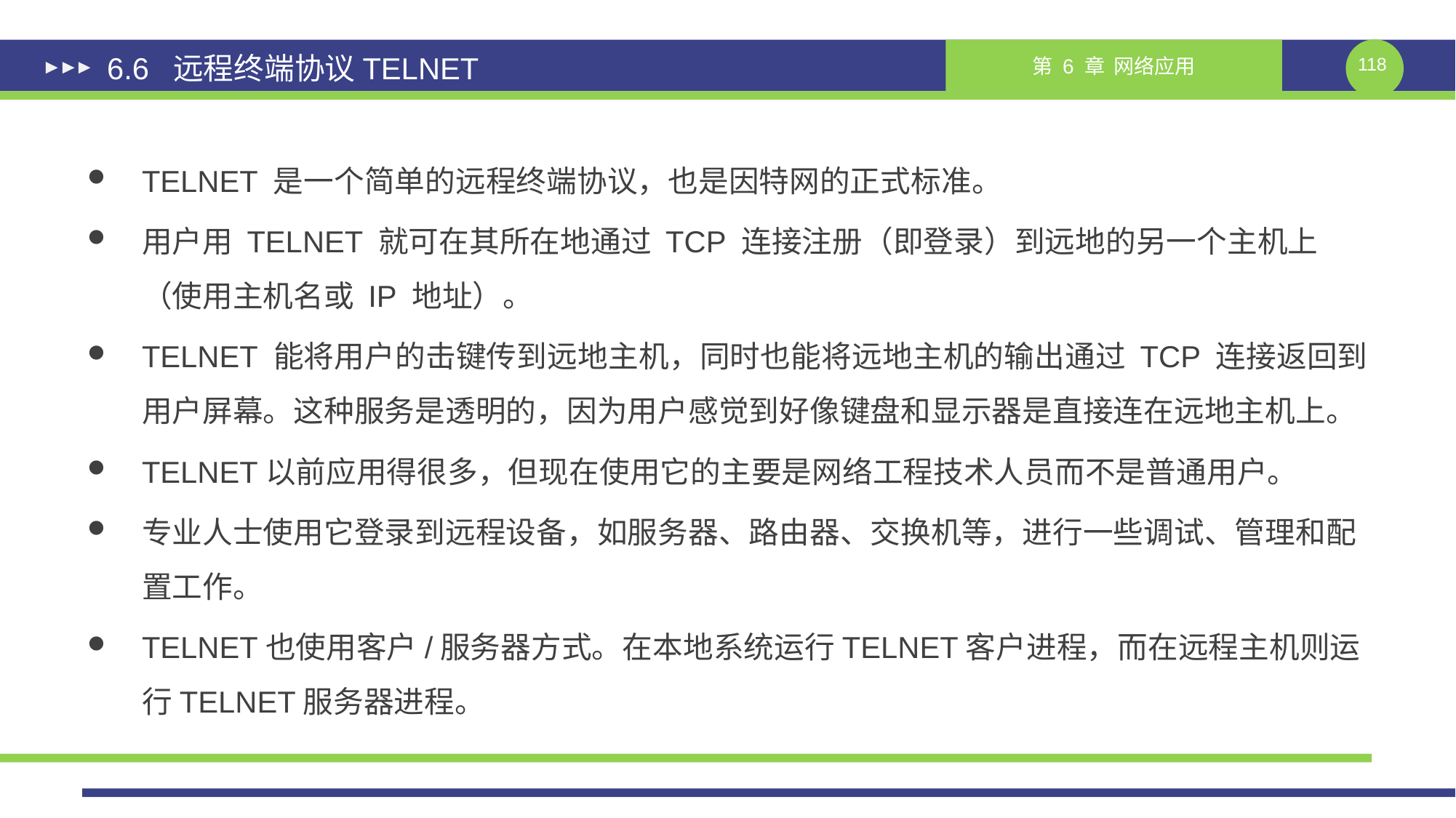

# 6.6  远程终端协议TELNET
TELNET 是一个简单的远程终端协议，也是因特网的正式标准。
用户用 TELNET 就可在其所在地通过 TCP 连接注册（即登录）到远地的另一个主机上（使用主机名或 IP 地址）。
TELNET 能将用户的击键传到远地主机，同时也能将远地主机的输出通过 TCP 连接返回到用户屏幕。这种服务是透明的，因为用户感觉到好像键盘和显示器是直接连在远地主机上。
TELNET以前应用得很多，但现在使用它的主要是网络工程技术人员而不是普通用户。
专业人士使用它登录到远程设备，如服务器、路由器、交换机等，进行一些调试、管理和配置工作。
TELNET也使用客户/服务器方式。在本地系统运行TELNET客户进程，而在远程主机则运行TELNET服务器进程。

课件制作人：谢钧  谢希仁